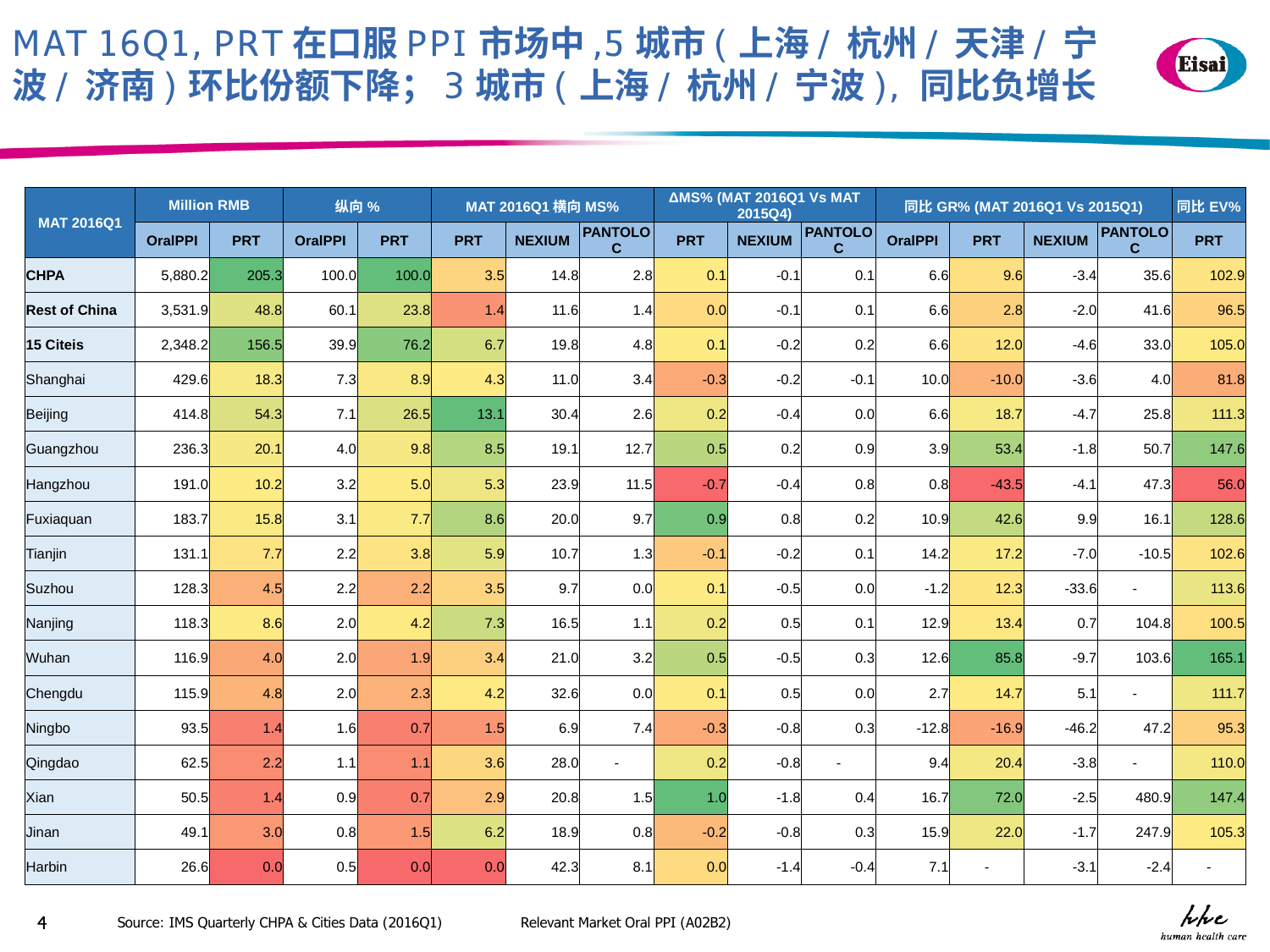

MAT 16Q1, PRT在口服PPI市场中,5城市(上海/杭州/天津/宁波/济南)环比份额下降；3城市(上海/杭州/宁波), 同比负增长
| MAT 2016Q1 | Million RMB |  | 纵向% |  | MAT 2016Q1横向MS% |  |  | ΔMS% (MAT 2016Q1 Vs MAT 2015Q4) |  |  | 同比GR% (MAT 2016Q1 Vs 2015Q1) |  |  |  | 同比EV% |
| --- | --- | --- | --- | --- | --- | --- | --- | --- | --- | --- | --- | --- | --- | --- | --- |
|  | OralPPI | PRT | OralPPI | PRT | PRT | NEXIUM | PANTOLOC | PRT | NEXIUM | PANTOLOC | OralPPI | PRT | NEXIUM | PANTOLOC | PRT |
| CHPA | 5,880.2 | 205.3 | 100.0 | 100.0 | 3.5 | 14.8 | 2.8 | 0.1 | -0.1 | 0.1 | 6.6 | 9.6 | -3.4 | 35.6 | 102.9 |
| Rest of China | 3,531.9 | 48.8 | 60.1 | 23.8 | 1.4 | 11.6 | 1.4 | 0.0 | -0.1 | 0.1 | 6.6 | 2.8 | -2.0 | 41.6 | 96.5 |
| 15 Citeis | 2,348.2 | 156.5 | 39.9 | 76.2 | 6.7 | 19.8 | 4.8 | 0.1 | -0.2 | 0.2 | 6.6 | 12.0 | -4.6 | 33.0 | 105.0 |
| Shanghai | 429.6 | 18.3 | 7.3 | 8.9 | 4.3 | 11.0 | 3.4 | -0.3 | -0.2 | -0.1 | 10.0 | -10.0 | -3.6 | 4.0 | 81.8 |
| Beijing | 414.8 | 54.3 | 7.1 | 26.5 | 13.1 | 30.4 | 2.6 | 0.2 | -0.4 | 0.0 | 6.6 | 18.7 | -4.7 | 25.8 | 111.3 |
| Guangzhou | 236.3 | 20.1 | 4.0 | 9.8 | 8.5 | 19.1 | 12.7 | 0.5 | 0.2 | 0.9 | 3.9 | 53.4 | -1.8 | 50.7 | 147.6 |
| Hangzhou | 191.0 | 10.2 | 3.2 | 5.0 | 5.3 | 23.9 | 11.5 | -0.7 | -0.4 | 0.8 | 0.8 | -43.5 | -4.1 | 47.3 | 56.0 |
| Fuxiaquan | 183.7 | 15.8 | 3.1 | 7.7 | 8.6 | 20.0 | 9.7 | 0.9 | 0.8 | 0.2 | 10.9 | 42.6 | 9.9 | 16.1 | 128.6 |
| Tianjin | 131.1 | 7.7 | 2.2 | 3.8 | 5.9 | 10.7 | 1.3 | -0.1 | -0.2 | 0.1 | 14.2 | 17.2 | -7.0 | -10.5 | 102.6 |
| Suzhou | 128.3 | 4.5 | 2.2 | 2.2 | 3.5 | 9.7 | 0.0 | 0.1 | -0.5 | 0.0 | -1.2 | 12.3 | -33.6 | - | 113.6 |
| Nanjing | 118.3 | 8.6 | 2.0 | 4.2 | 7.3 | 16.5 | 1.1 | 0.2 | 0.5 | 0.1 | 12.9 | 13.4 | 0.7 | 104.8 | 100.5 |
| Wuhan | 116.9 | 4.0 | 2.0 | 1.9 | 3.4 | 21.0 | 3.2 | 0.5 | -0.5 | 0.3 | 12.6 | 85.8 | -9.7 | 103.6 | 165.1 |
| Chengdu | 115.9 | 4.8 | 2.0 | 2.3 | 4.2 | 32.6 | 0.0 | 0.1 | 0.5 | 0.0 | 2.7 | 14.7 | 5.1 | - | 111.7 |
| Ningbo | 93.5 | 1.4 | 1.6 | 0.7 | 1.5 | 6.9 | 7.4 | -0.3 | -0.8 | 0.3 | -12.8 | -16.9 | -46.2 | 47.2 | 95.3 |
| Qingdao | 62.5 | 2.2 | 1.1 | 1.1 | 3.6 | 28.0 | - | 0.2 | -0.8 | - | 9.4 | 20.4 | -3.8 | - | 110.0 |
| Xian | 50.5 | 1.4 | 0.9 | 0.7 | 2.9 | 20.8 | 1.5 | 1.0 | -1.8 | 0.4 | 16.7 | 72.0 | -2.5 | 480.9 | 147.4 |
| Jinan | 49.1 | 3.0 | 0.8 | 1.5 | 6.2 | 18.9 | 0.8 | -0.2 | -0.8 | 0.3 | 15.9 | 22.0 | -1.7 | 247.9 | 105.3 |
| Harbin | 26.6 | 0.0 | 0.5 | 0.0 | 0.0 | 42.3 | 8.1 | 0.0 | -1.4 | -0.4 | 7.1 | - | -3.1 | -2.4 | - |
Source: IMS Quarterly CHPA & Cities Data (2016Q1)
 Relevant Market Oral PPI (A02B2)
4